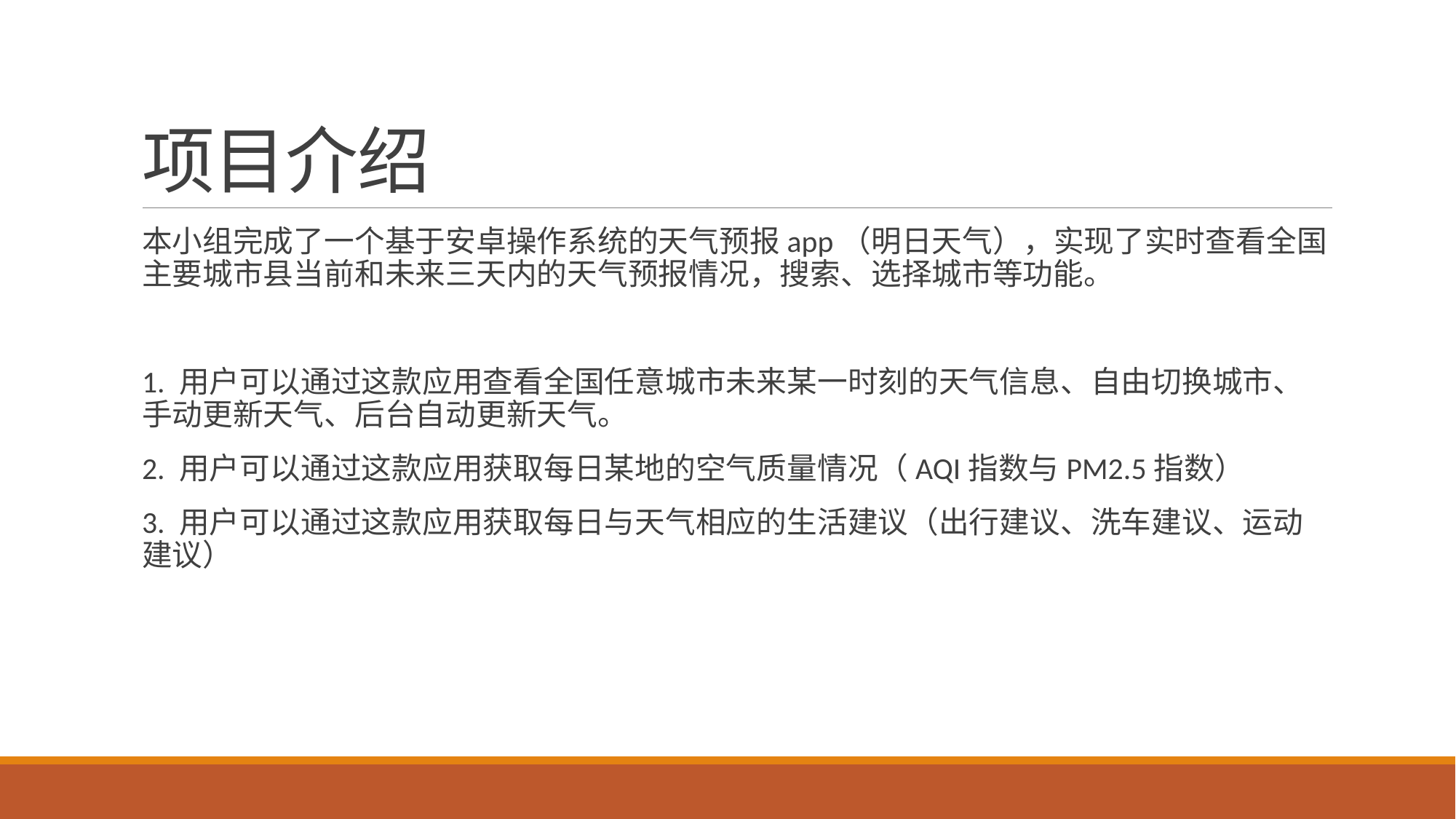

# 项目介绍
本小组完成了一个基于安卓操作系统的天气预报app（明日天气），实现了实时查看全国主要城市县当前和未来三天内的天气预报情况，搜索、选择城市等功能。

1. 用户可以通过这款应用查看全国任意城市未来某一时刻的天气信息、自由切换城市、手动更新天气、后台自动更新天气。
2. 用户可以通过这款应用获取每日某地的空气质量情况（AQI指数与PM2.5指数）
3. 用户可以通过这款应用获取每日与天气相应的生活建议（出行建议、洗车建议、运动建议）